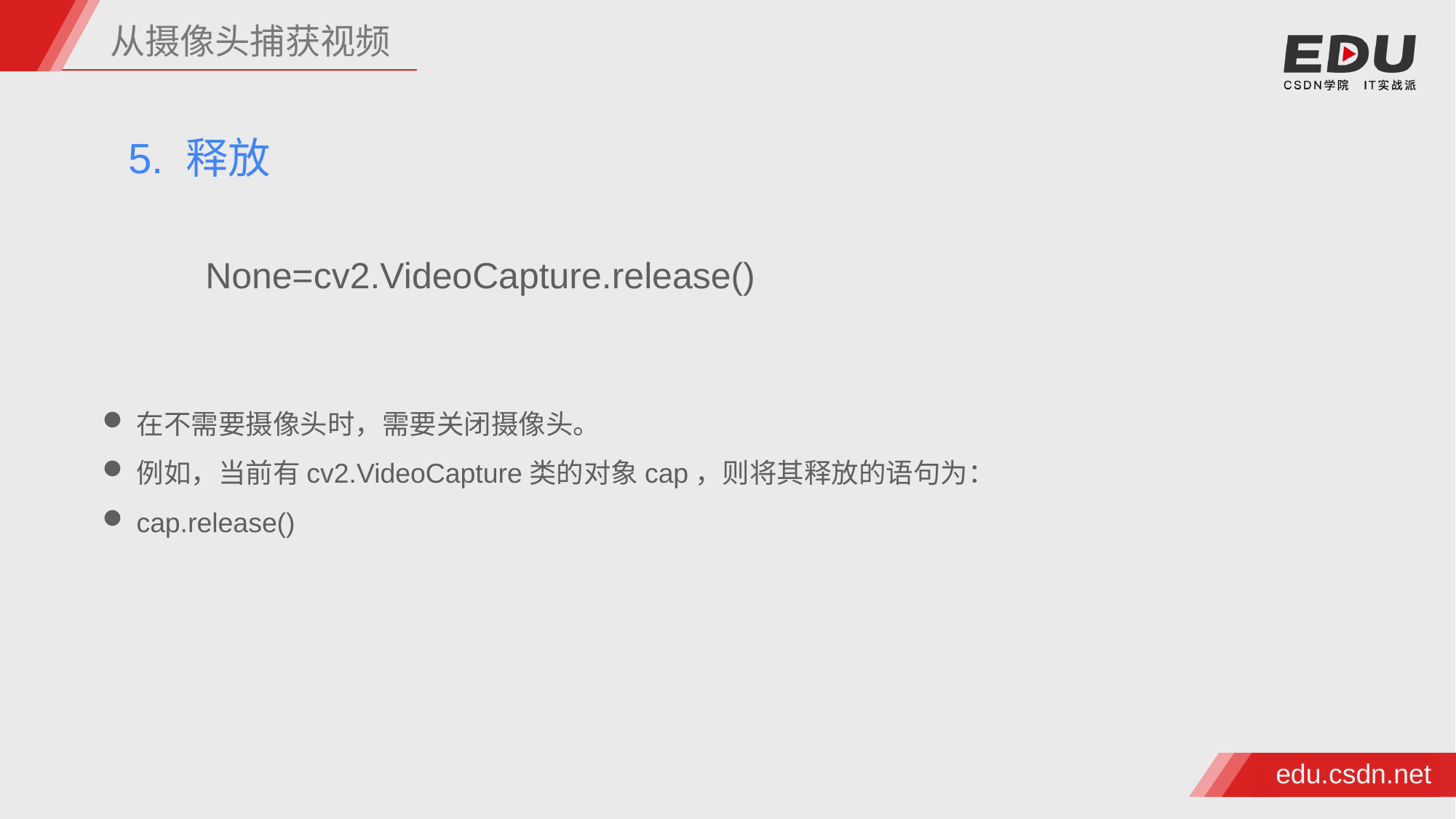

从摄像头捕获视频
5. 释放
None=cv2.VideoCapture.release()
在不需要摄像头时，需要关闭摄像头。
例如，当前有cv2.VideoCapture类的对象cap，则将其释放的语句为：
cap.release()